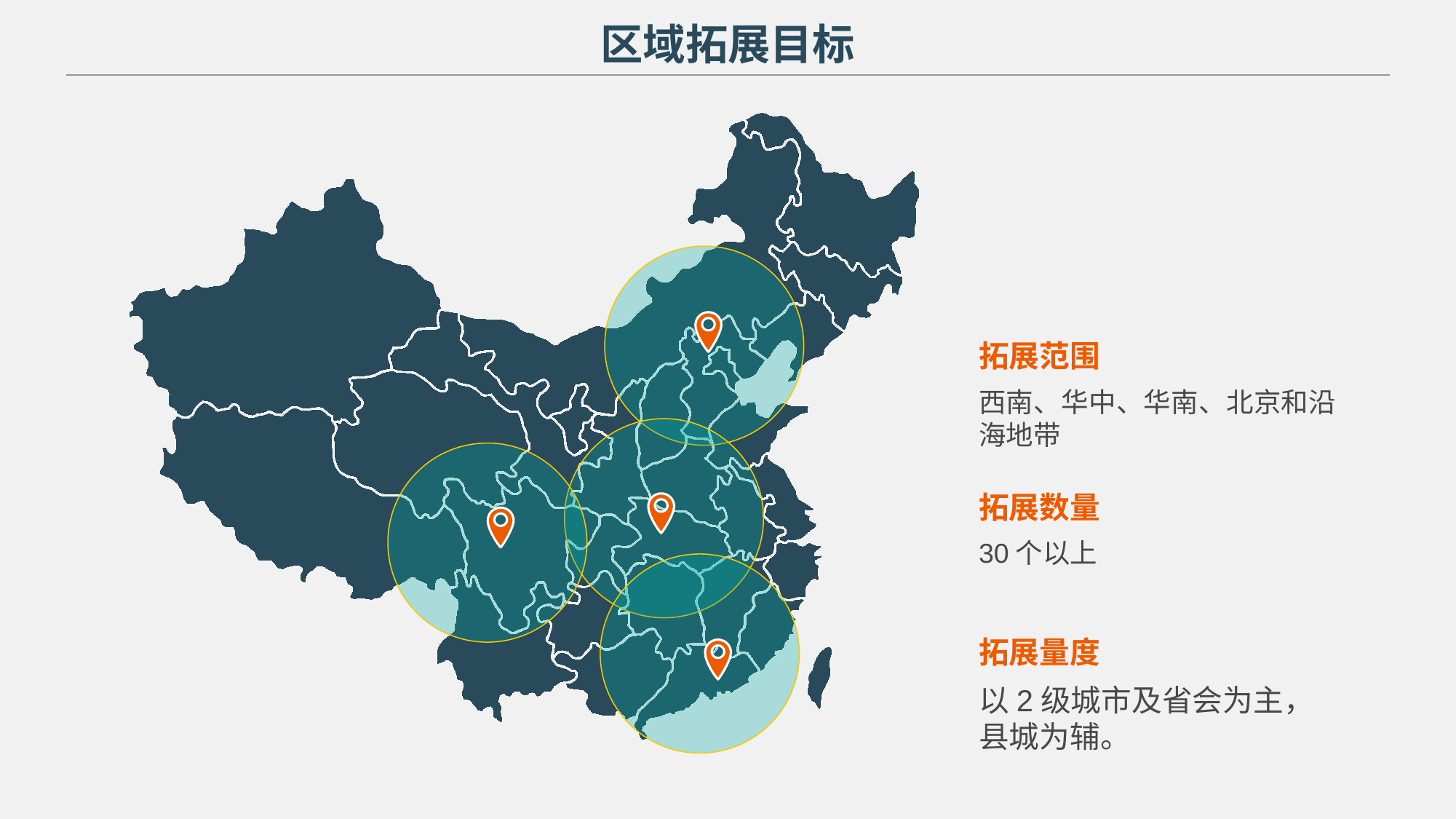

区域拓展目标

拓展范围
西南、华中、华南、北京和沿海地带

拓展数量

30个以上

拓展量度

以2级城市及省会为主，县城为辅。